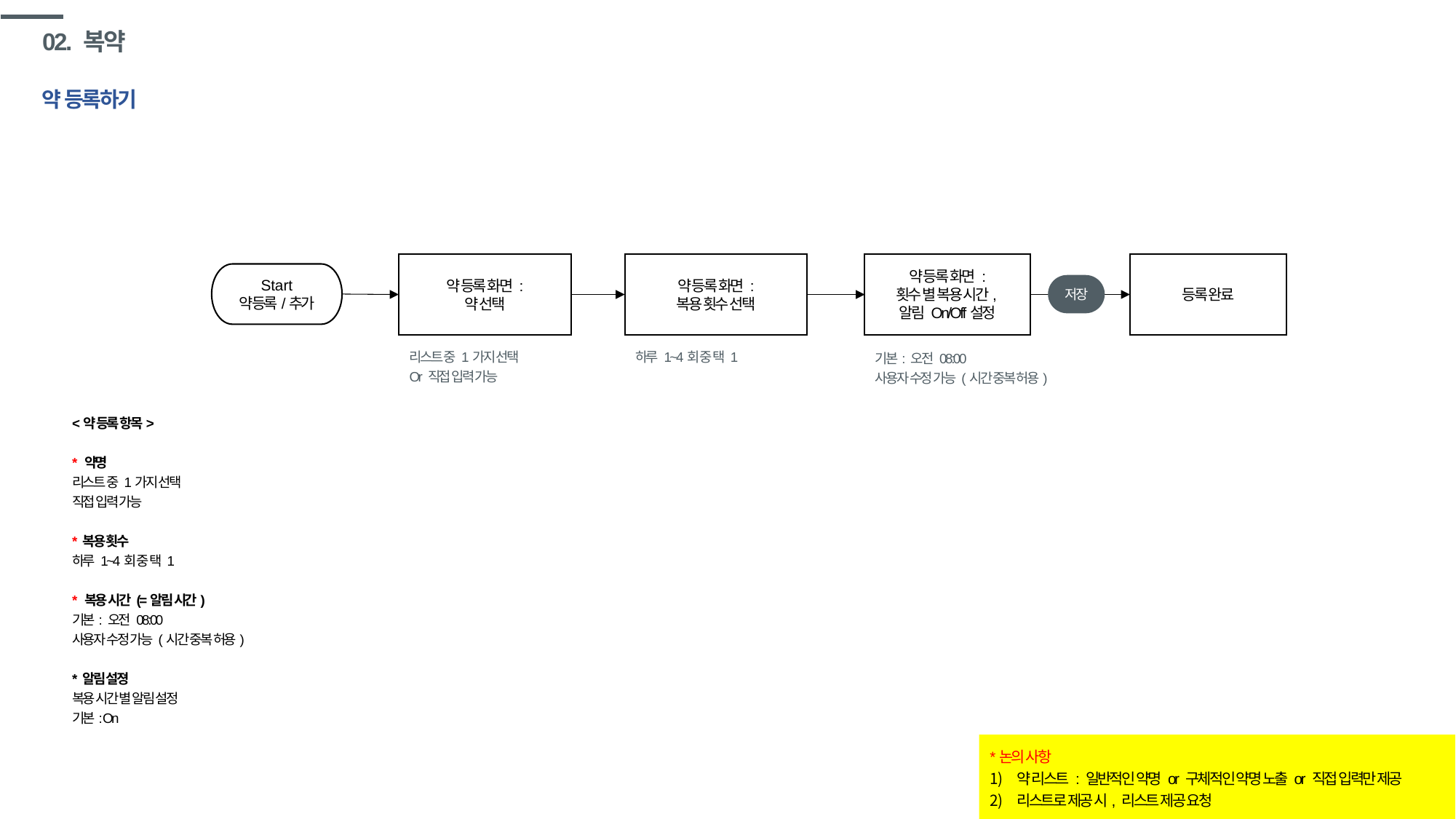

# 02. 복약
약 등록하기
약 등록 화면 :
복용 횟수 선택
약 등록 화면 :
횟수 별 복용 시간,
알림 On/Off설정
등록 완료
약 등록 화면 :
약 선택
Start
약 등록/추가
저장
리스트 중 1가지 선택
Or 직접 입력 가능
하루 1~4회 중 택 1
기본: 오전 08:00
사용자 수정 가능 (시간 중복 허용)
<약 등록 항목>

* 약명
리스트 중 1가지 선택
직접 입력 가능

* 복용 횟수
하루 1~4회 중 택 1

* 복용 시간 (=알림 시간)
기본: 오전 08:00
사용자 수정 가능 (시간 중복 허용)

* 알림 설졍
복용 시간 별 알림 설정
기본: On
*논의 사항
약 리스트 : 일반적인 약명 or 구체적인 약명 노출 or 직접 입력만 제공
리스트로 제공 시, 리스트 제공 요청